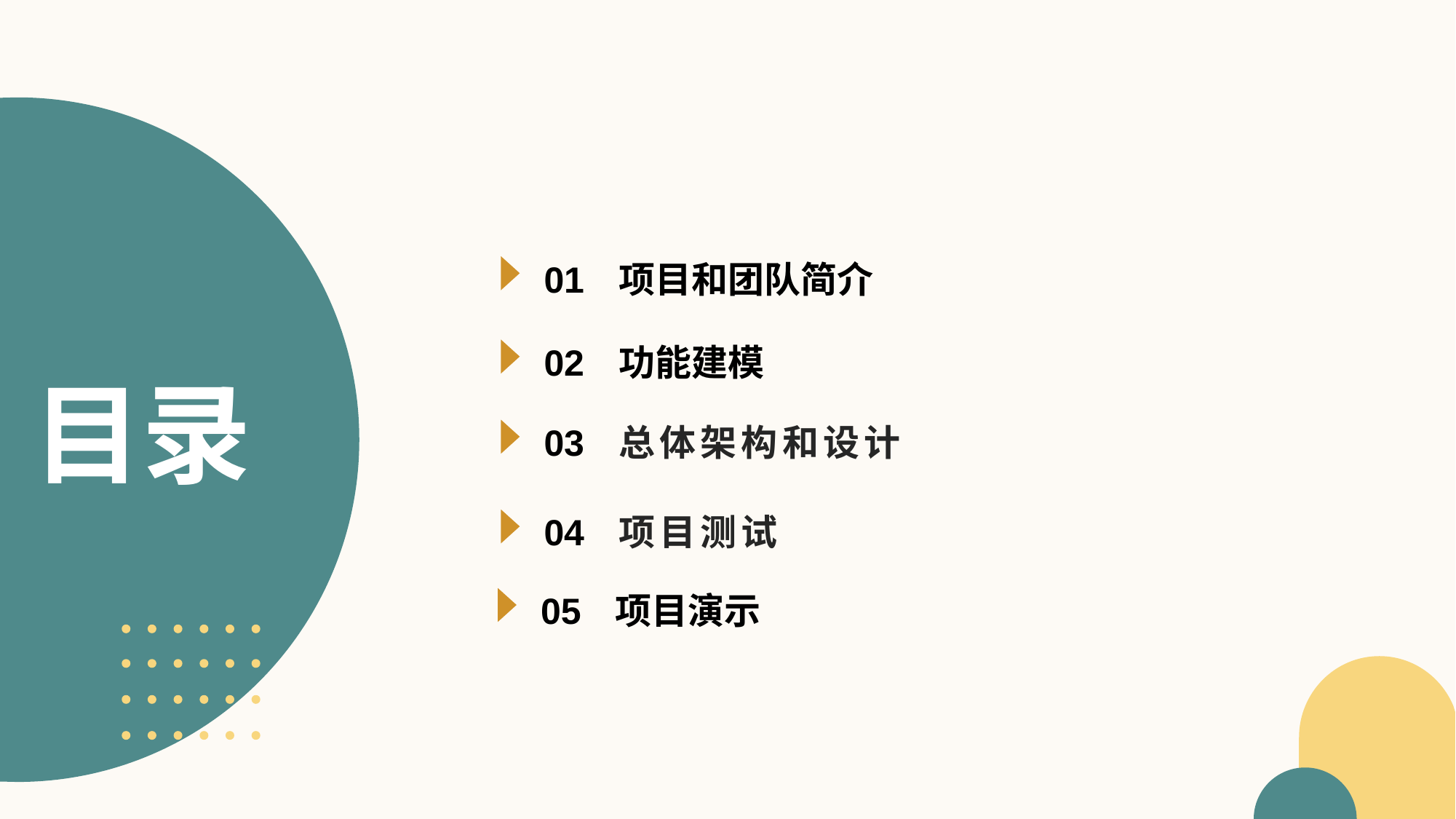

01
项目和团队简介

# 目录
02
功能建模

03
总体架构和设计

04
项目测试

05
项目演示